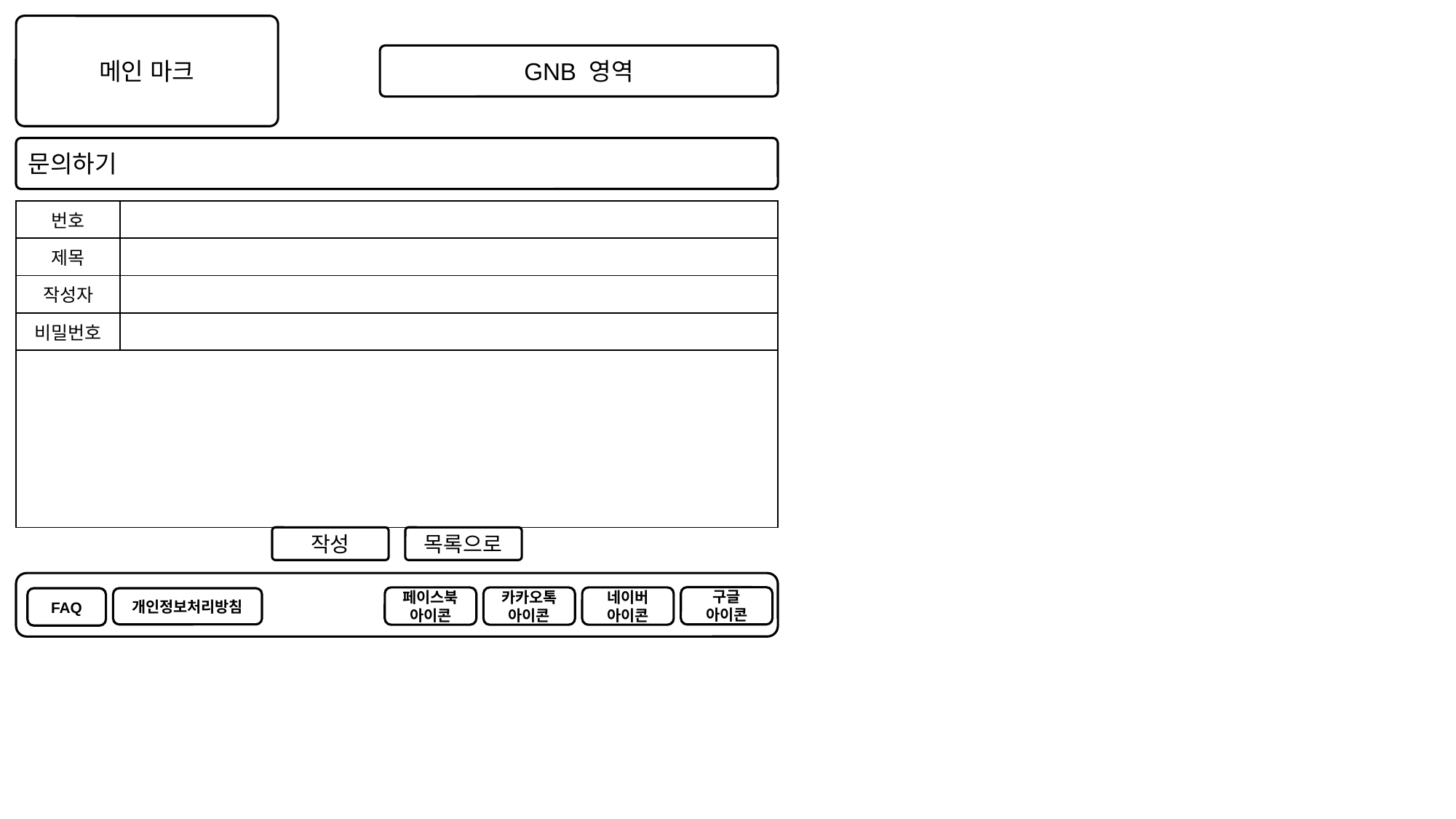

메인 마크
GNB 영역
문의하기
| 번호 |  |
| --- | --- |
| 제목 |  |
| 작성자 |  |
| 비밀번호 |  |
|  |  |
작성
목록으로

구글
아이콘
카카오톡
아이콘
네이버
아이콘
페이스북
아이콘
FAQ
개인정보처리방침